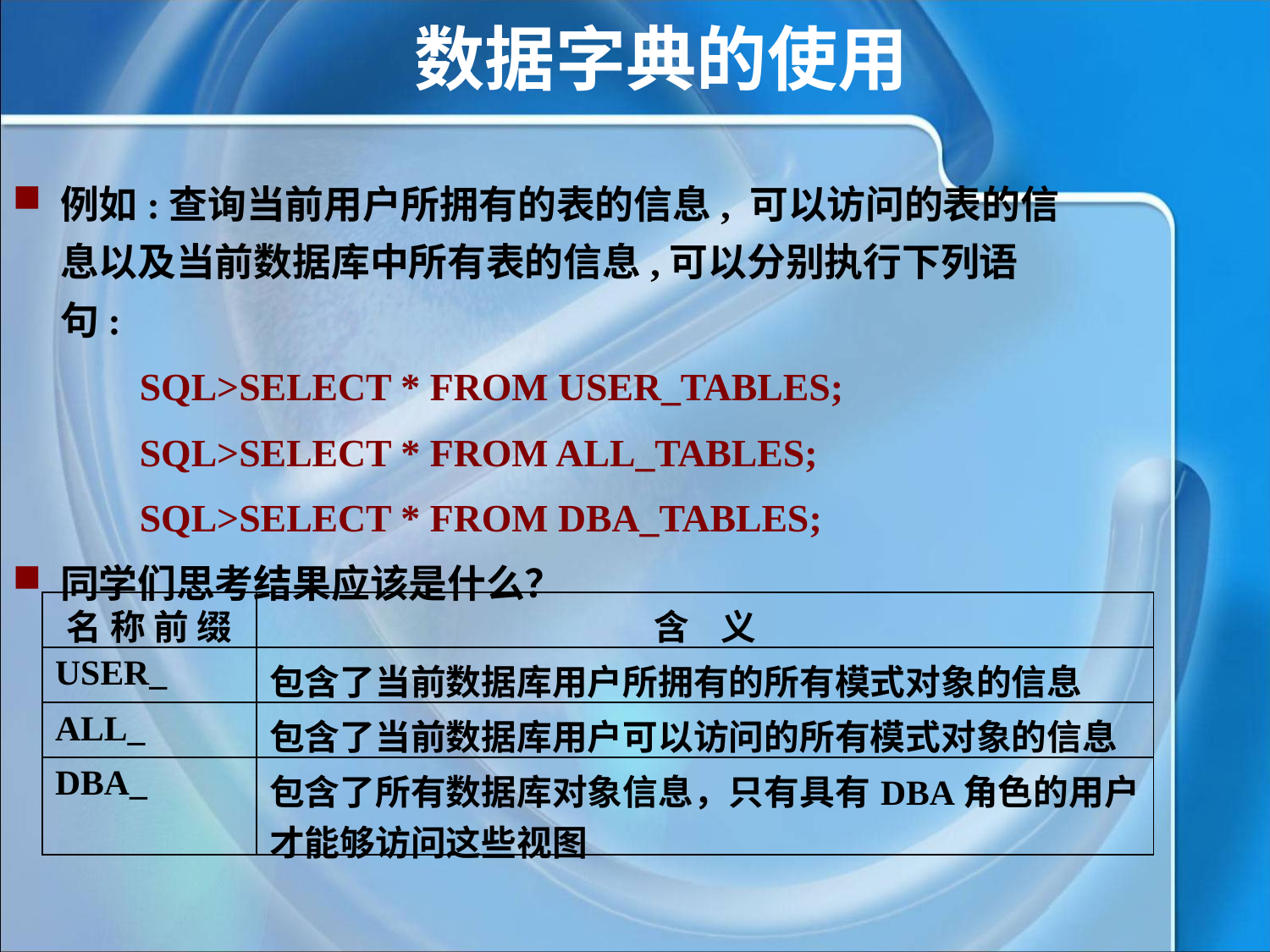

数据字典的使用
例如:查询当前用户所拥有的表的信息, 可以访问的表的信息以及当前数据库中所有表的信息,可以分别执行下列语句:
SQL>SELECT * FROM USER_TABLES;
SQL>SELECT * FROM ALL_TABLES;
SQL>SELECT * FROM DBA_TABLES;
同学们思考结果应该是什么？
| 名 称 前 缀 | 含 义 |
| --- | --- |
| USER\_ | 包含了当前数据库用户所拥有的所有模式对象的信息 |
| ALL\_ | 包含了当前数据库用户可以访问的所有模式对象的信息 |
| DBA\_ | 包含了所有数据库对象信息，只有具有DBA角色的用户才能够访问这些视图 |